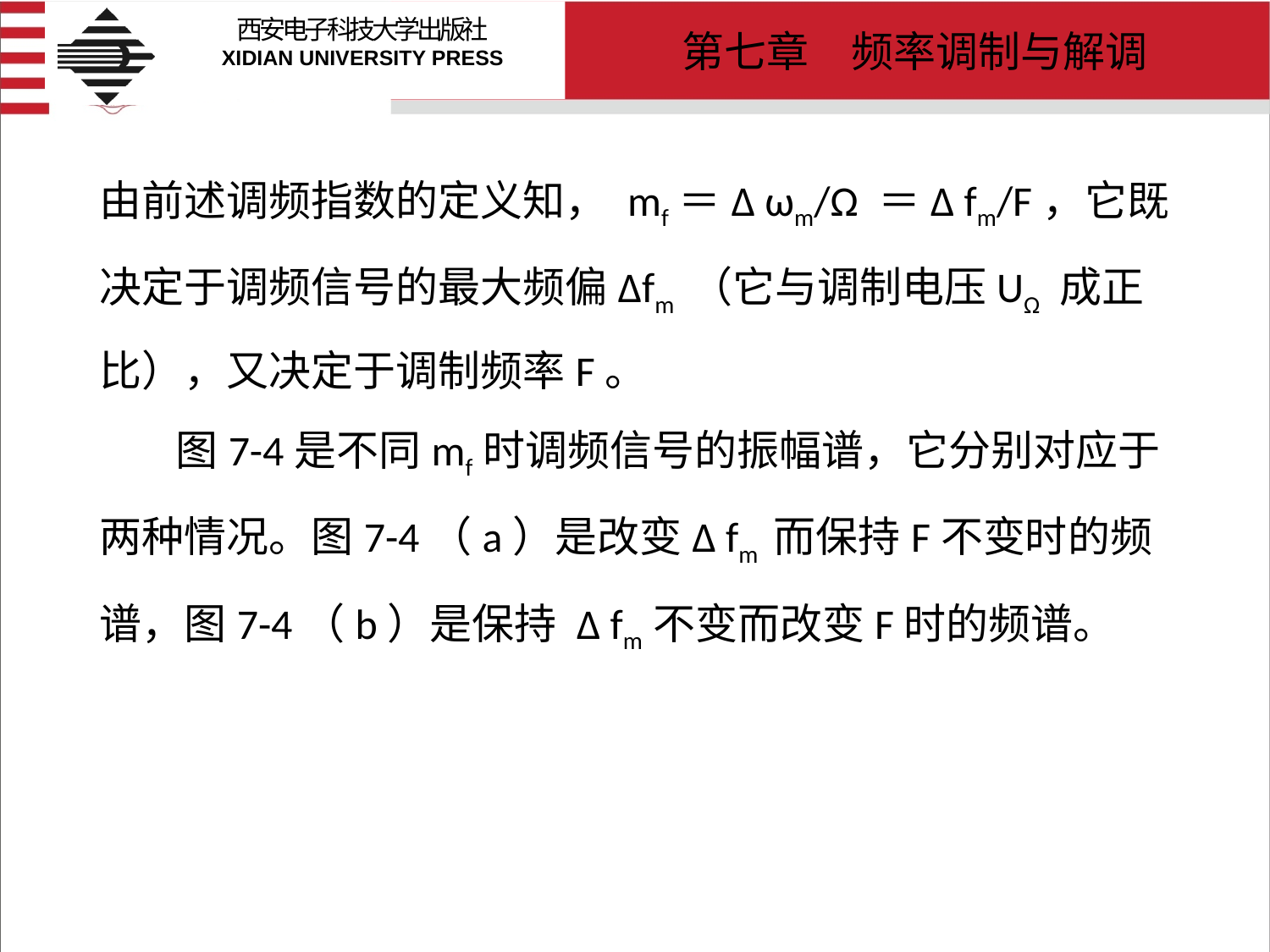

# 由前述调频指数的定义知， mf＝Δ ωm/Ω ＝Δ fm/F，它既决定于调频信号的最大频偏Δfm （它与调制电压UΩ 成正比），又决定于调制频率F。 图7-4是不同mf时调频信号的振幅谱，它分别对应于两种情况。图7-4（a）是改变Δ fm 而保持F不变时的频谱，图7-4（b）是保持 Δ fm不变而改变F时的频谱。